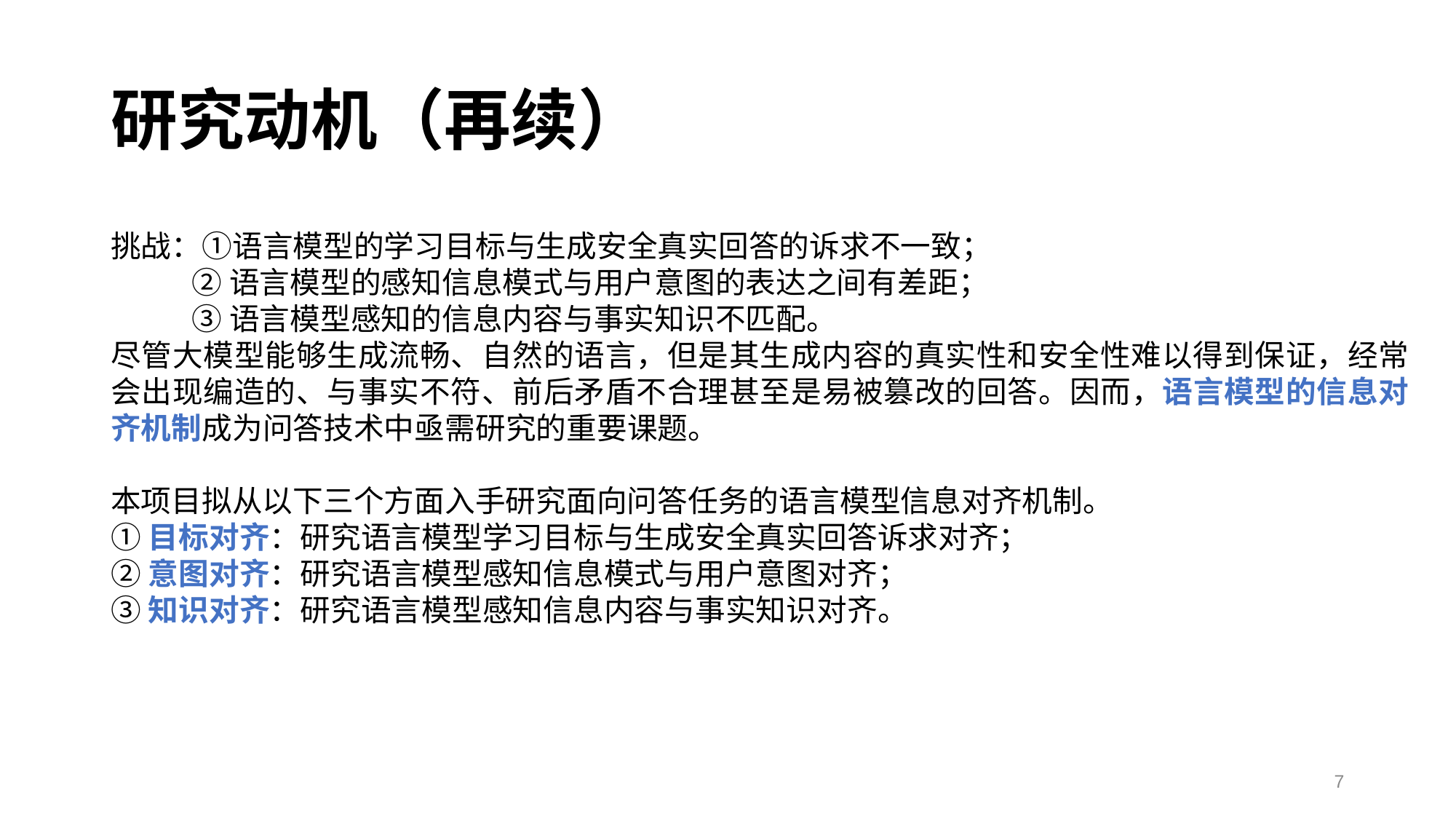

# 研究动机（再续）
挑战：①语言模型的学习目标与生成安全真实回答的诉求不一致；
            ②语言模型的感知信息模式与用户意图的表达之间有差距；
            ③语言模型感知的信息内容与事实知识不匹配。
尽管大模型能够生成流畅、自然的语言，但是其生成内容的真实性和安全性难以得到保证，经常会出现编造的、与事实不符、前后矛盾不合理甚至是易被篡改的回答。因而，语言模型的信息对齐机制成为问答技术中亟需研究的重要课题。

本项目拟从以下三个方面入手研究面向问答任务的语言模型信息对齐机制。
①目标对齐：研究语言模型学习目标与生成安全真实回答诉求对齐；
②意图对齐：研究语言模型感知信息模式与用户意图对齐；
③知识对齐：研究语言模型感知信息内容与事实知识对齐。

7